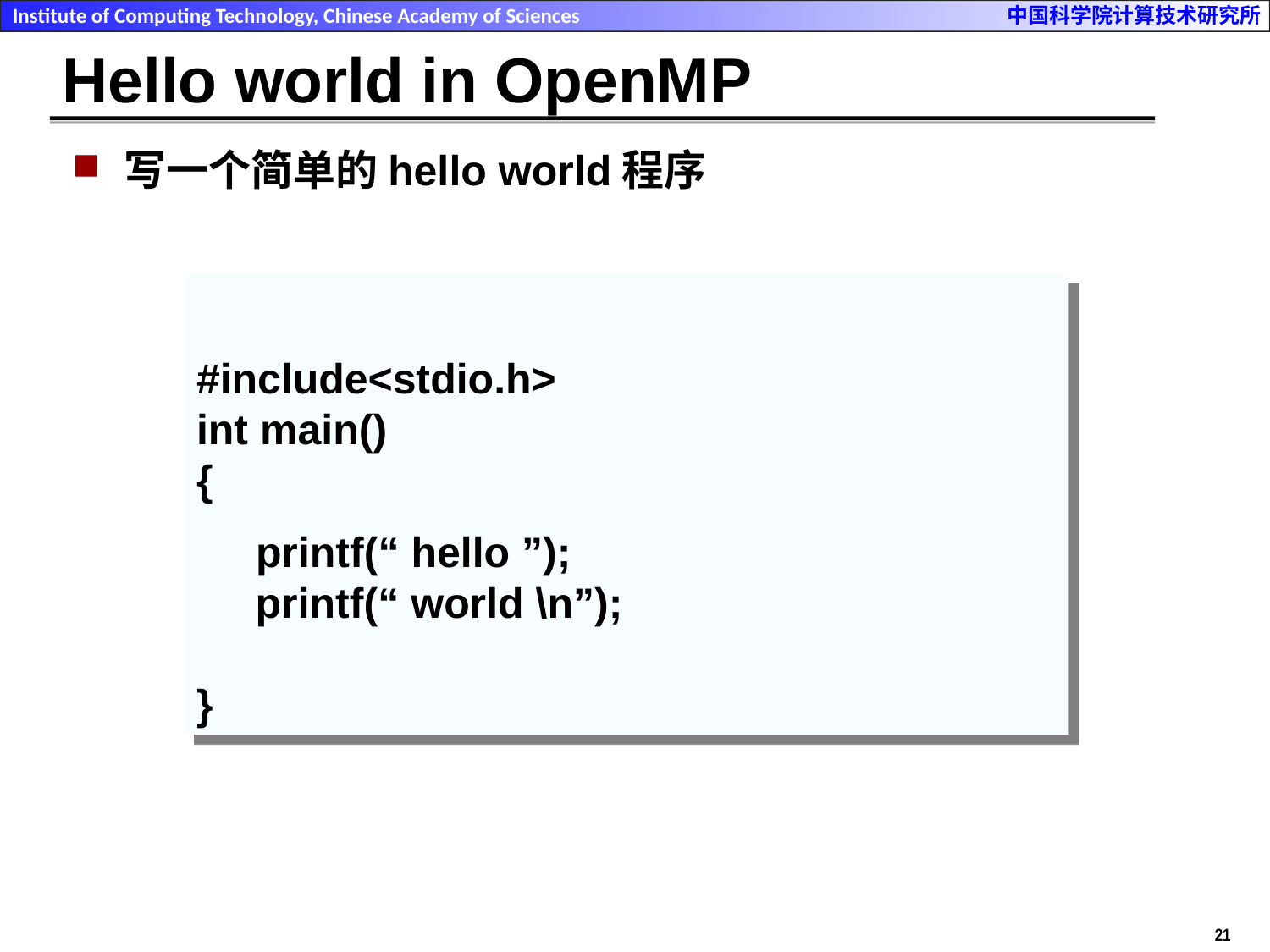

# Hello world in OpenMP
写一个简单的hello world程序

#include<stdio.h>
int main()
{
     printf(“ hello ”);
     printf(“ world \n”);
}